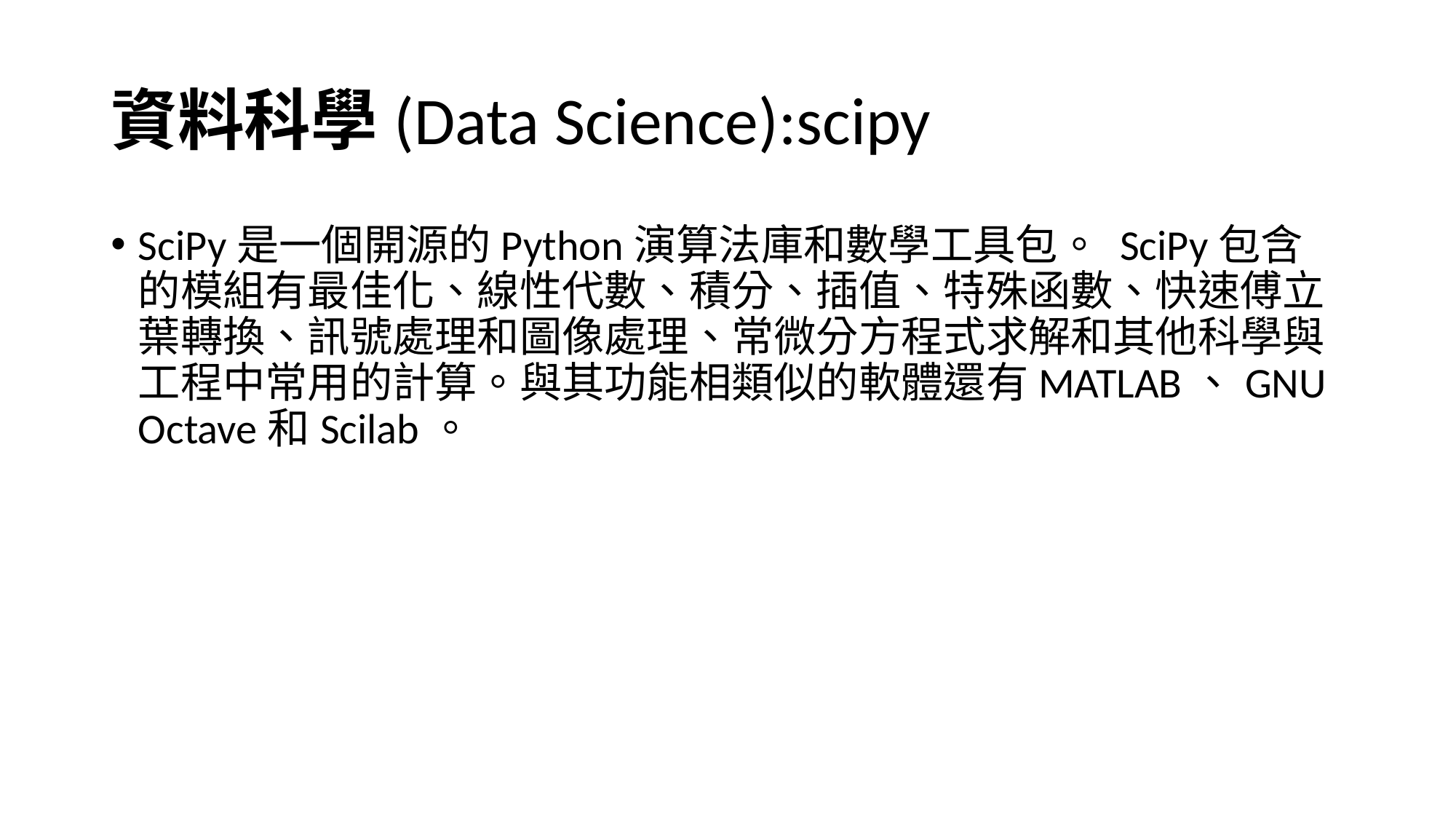

# 資料科學(Data Science):scipy
SciPy是一個開源的Python演算法庫和數學工具包。 SciPy包含的模組有最佳化、線性代數、積分、插值、特殊函數、快速傅立葉轉換、訊號處理和圖像處理、常微分方程式求解和其他科學與工程中常用的計算。與其功能相類似的軟體還有MATLAB、GNU Octave和Scilab。